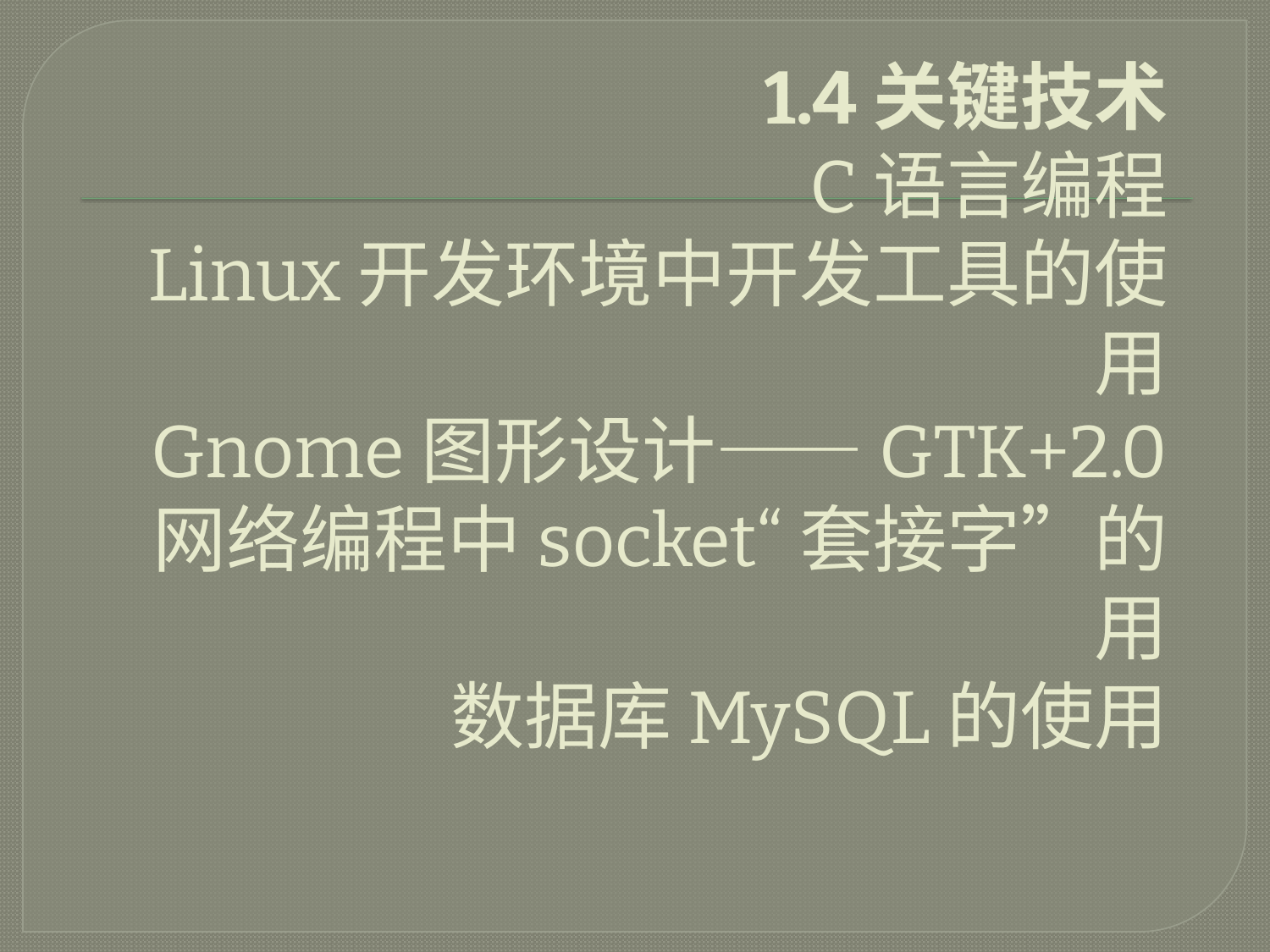

# 1.4关键技术 C语言编程 Linux开发环境中开发工具的使用 Gnome图形设计——GTK+2.0 网络编程中socket“套接字”的用 数据库MySQL的使用